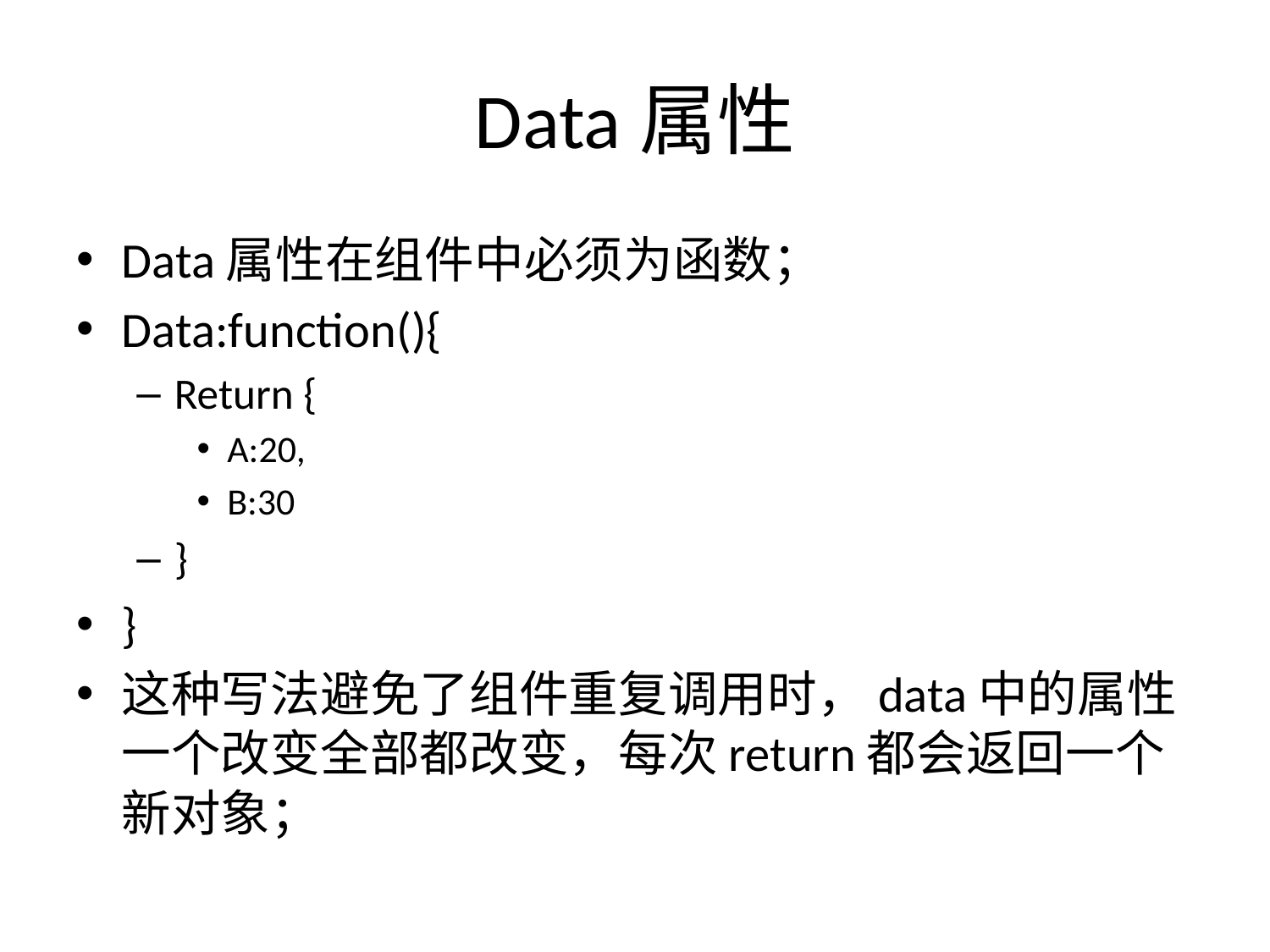

# Data属性
Data属性在组件中必须为函数；
Data:function(){
Return {
A:20,
B:30
}
}
这种写法避免了组件重复调用时，data中的属性一个改变全部都改变，每次return都会返回一个新对象；